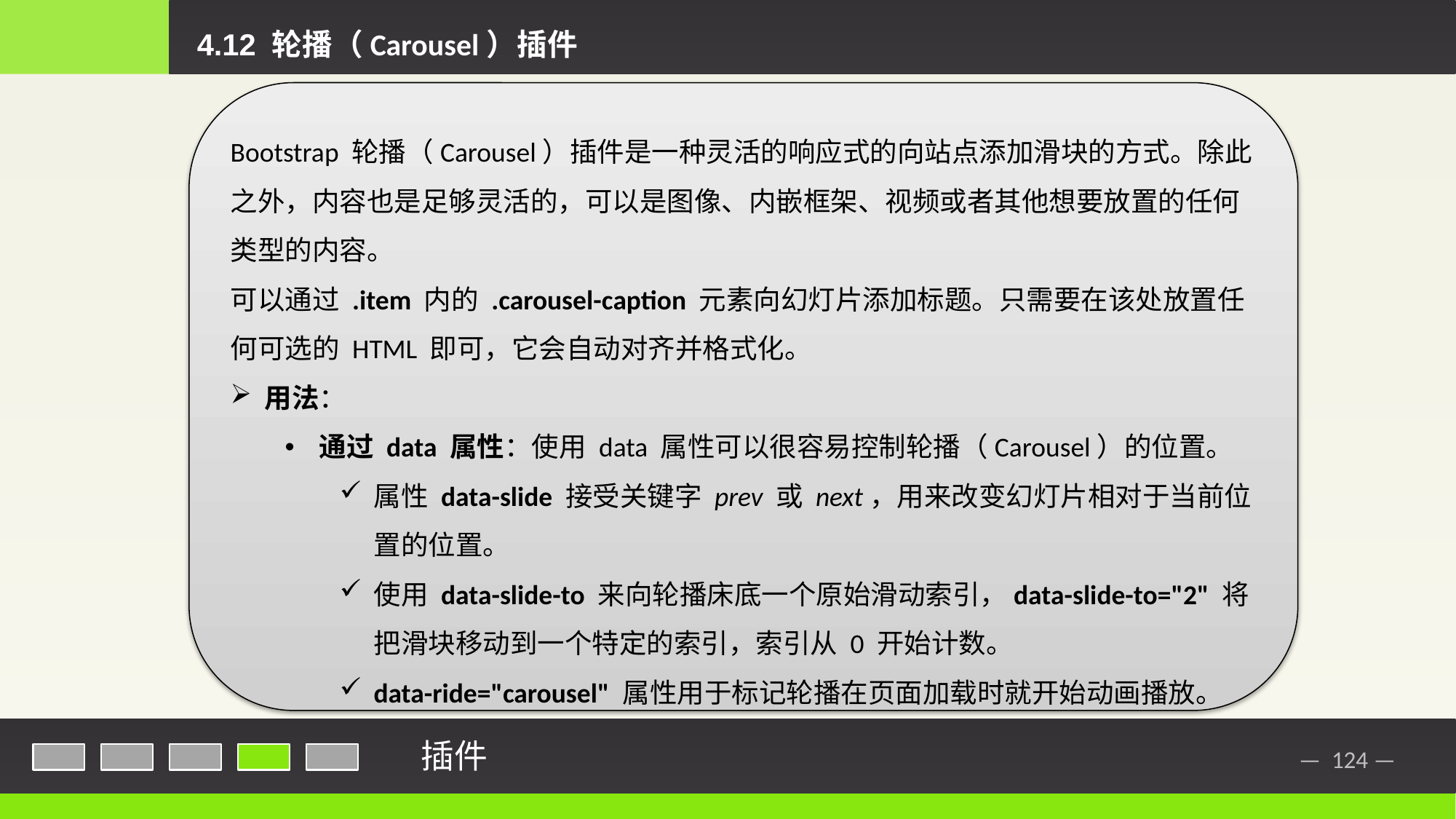

4.12 轮播（Carousel）插件
Bootstrap 轮播（Carousel）插件是一种灵活的响应式的向站点添加滑块的方式。除此之外，内容也是足够灵活的，可以是图像、内嵌框架、视频或者其他想要放置的任何类型的内容。
可以通过 .item 内的 .carousel-caption 元素向幻灯片添加标题。只需要在该处放置任何可选的 HTML 即可，它会自动对齐并格式化。
用法：
通过 data 属性：使用 data 属性可以很容易控制轮播（Carousel）的位置。
属性 data-slide 接受关键字 prev 或 next，用来改变幻灯片相对于当前位置的位置。
使用 data-slide-to 来向轮播床底一个原始滑动索引，data-slide-to="2" 将把滑块移动到一个特定的索引，索引从 0 开始计数。
data-ride="carousel" 属性用于标记轮播在页面加载时就开始动画播放。